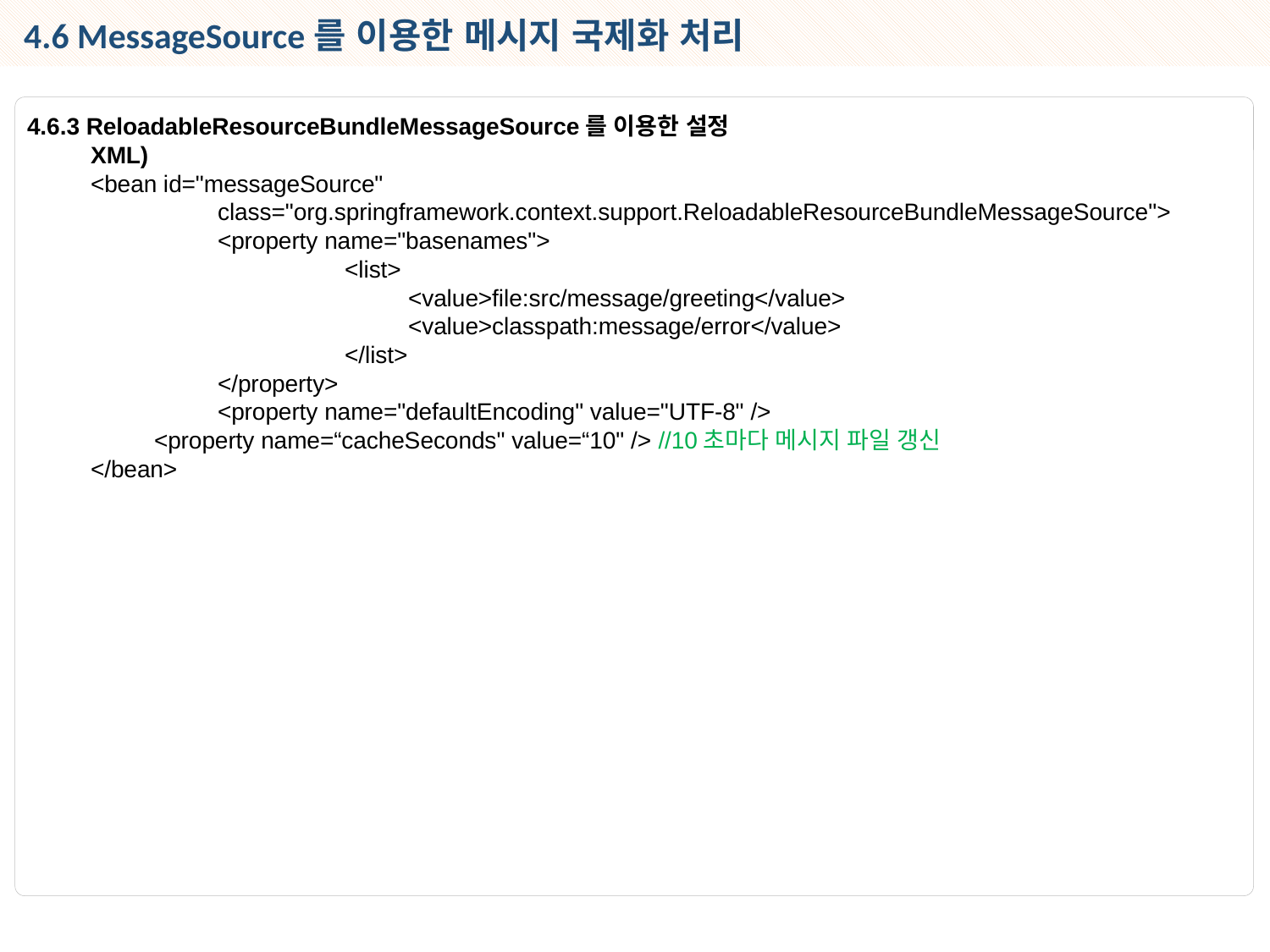

4.6 MessageSource를 이용한 메시지 국제화 처리
4.6.3 ReloadableResourceBundleMessageSource를 이용한 설정
XML)
<bean id="messageSource"
	class="org.springframework.context.support.ReloadableResourceBundleMessageSource">
	<property name="basenames">
		<list>
		<value>file:src/message/greeting</value>
<value>classpath:message/error</value>
		</list>
	</property>
	<property name="defaultEncoding" value="UTF-8" />
<property name=“cacheSeconds" value=“10" /> //10초마다 메시지 파일 갱신
</bean>